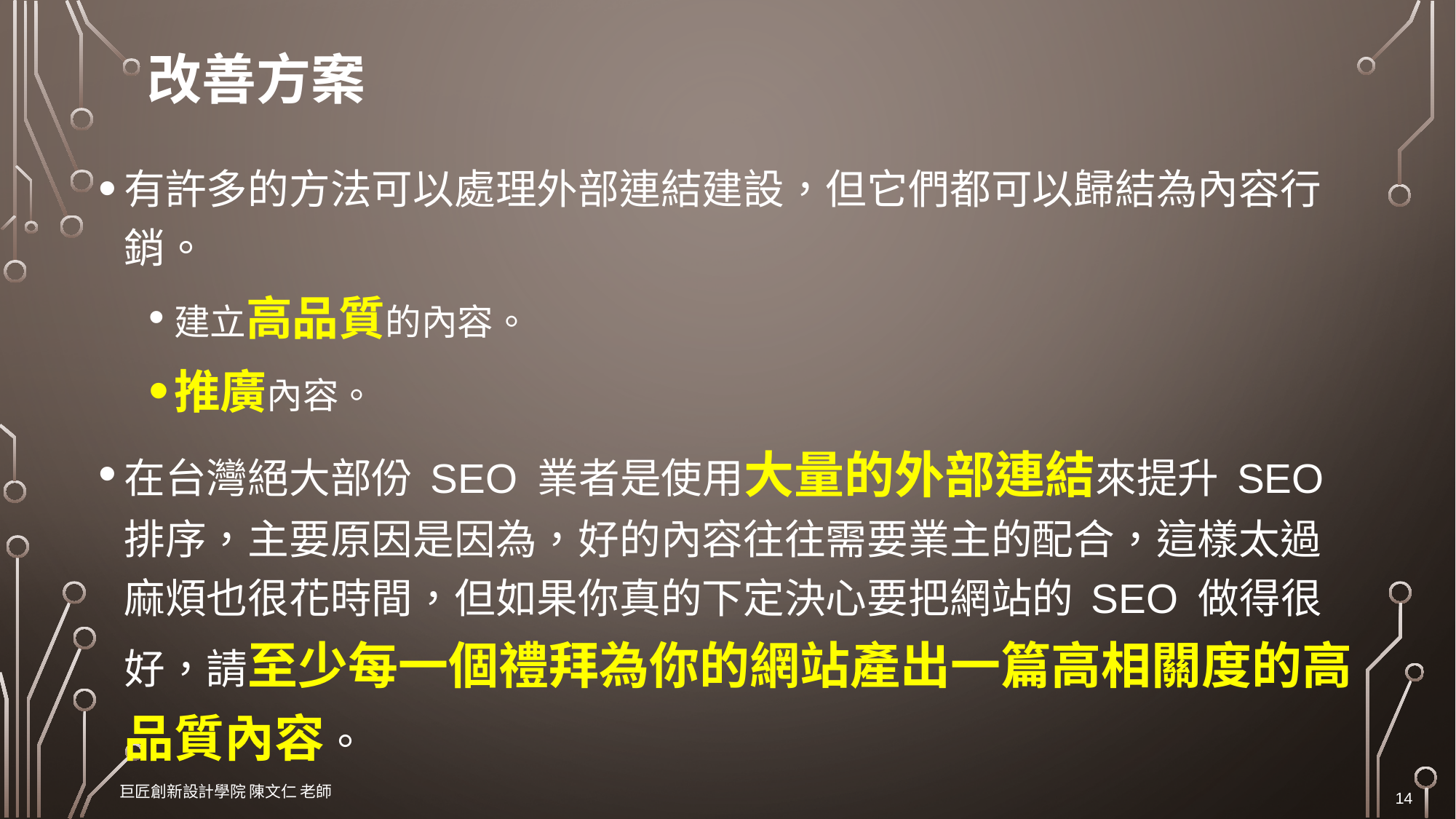

# 改善方案
有許多的方法可以處理外部連結建設，但它們都可以歸結為內容行銷。
建立高品質的內容。
推廣內容。
在台灣絕大部份 SEO 業者是使用大量的外部連結來提升 SEO 排序，主要原因是因為，好的內容往往需要業主的配合，這樣太過麻煩也很花時間，但如果你真的下定決心要把網站的 SEO 做得很好，請至少每一個禮拜為你的網站產出一篇高相關度的高品質內容。
巨匠創新設計學院 陳文仁 老師
14